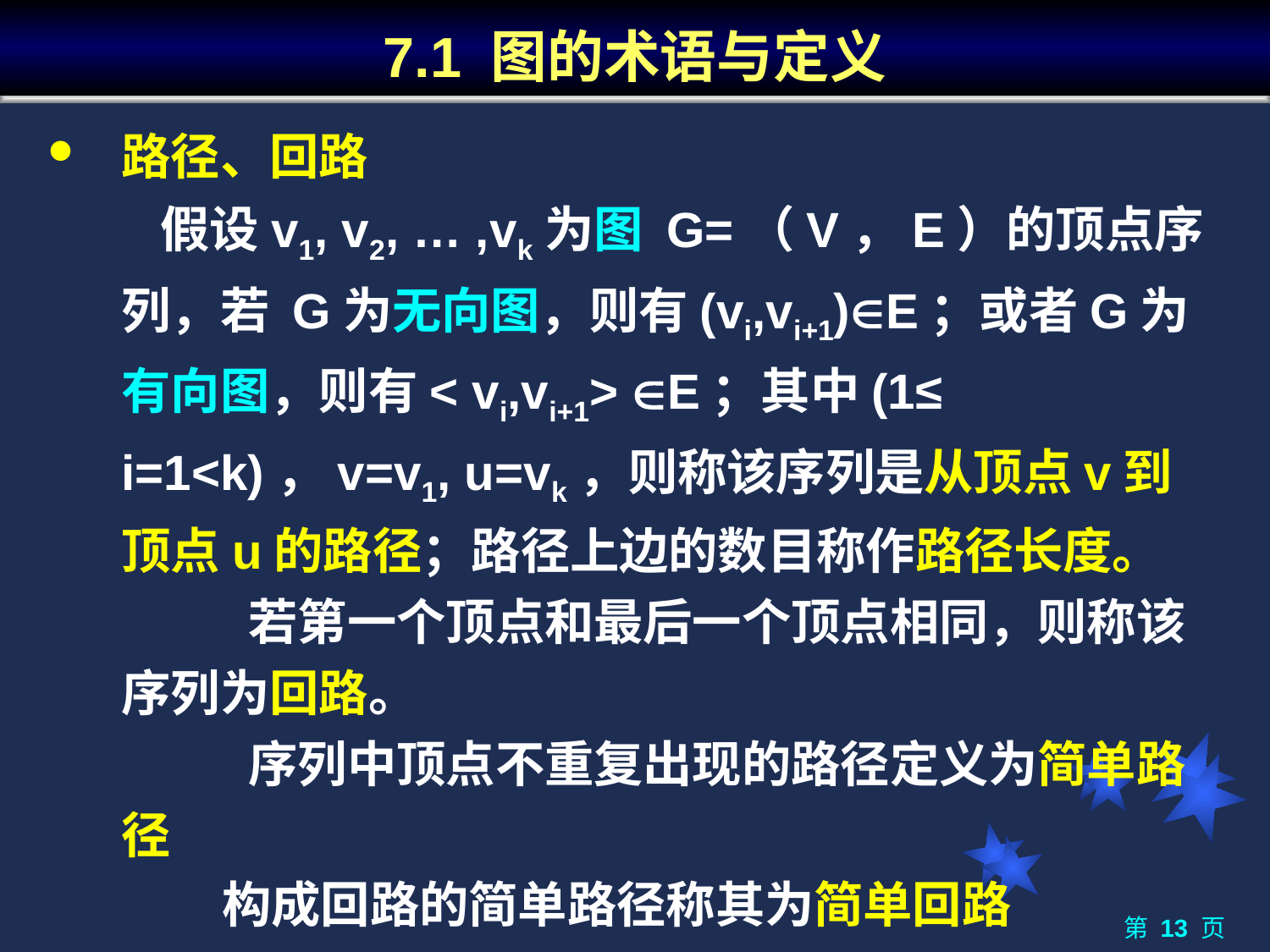

# 7.1 图的术语与定义
路径、回路
         假设v1, v2, … ,vk为图 G=（V，E）的顶点序列，若 G为无向图，则有(vi,vi+1)∈E；或者G为有向图，则有< vi,vi+1> ∈E；其中(1≤ i=1<k)，v=v1, u=vk，则称该序列是从顶点v到顶点u的路径；路径上边的数目称作路径长度。
		若第一个顶点和最后一个顶点相同，则称该序列为回路。
		序列中顶点不重复出现的路径定义为简单路径
		构成回路的简单路径称其为简单回路

第 13 页